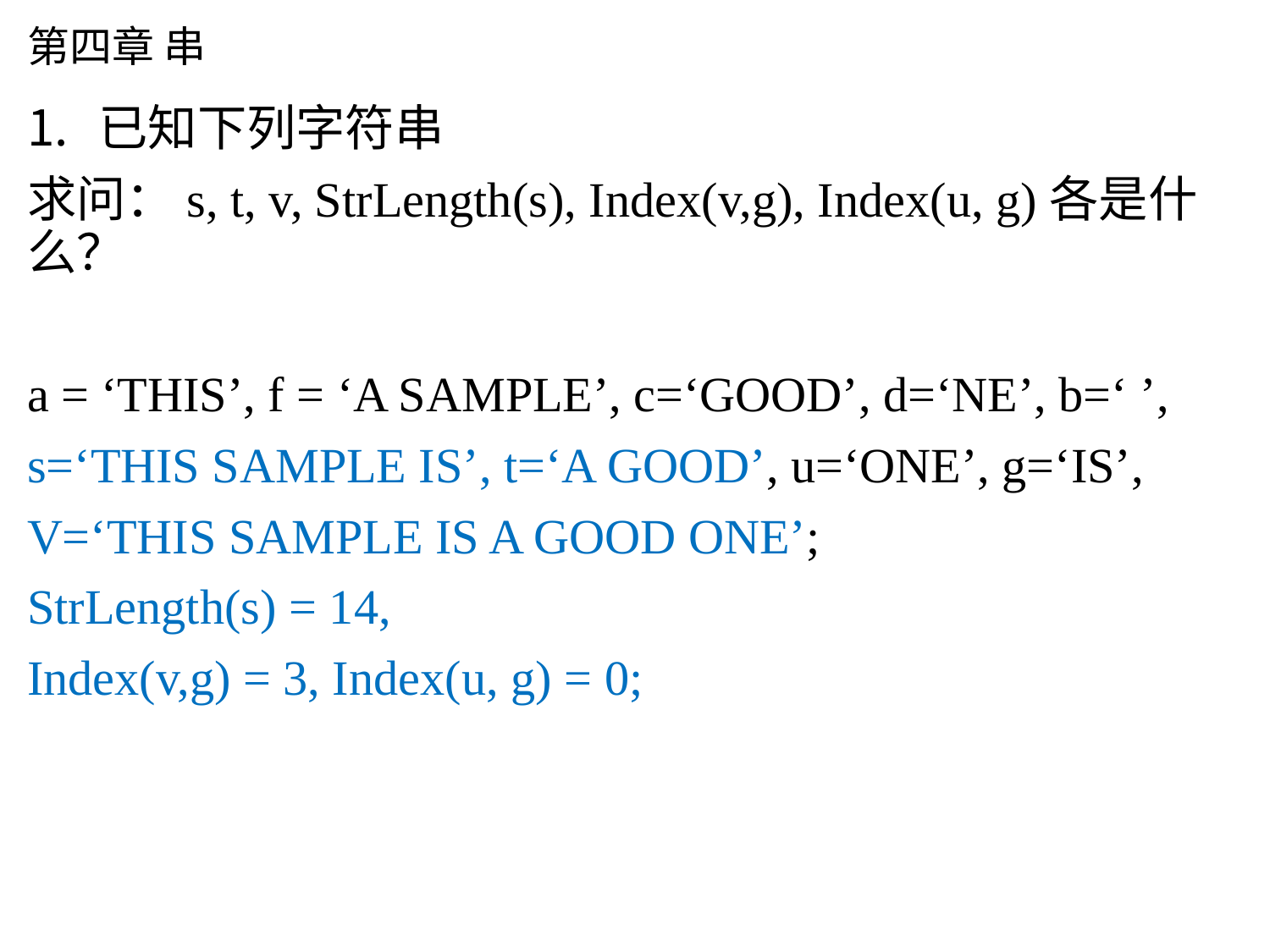

# 第四章 串
已知下列字符串
求问：s, t, v, StrLength(s), Index(v,g), Index(u, g)各是什么？

a = ‘THIS’, f = ‘A SAMPLE’, c=‘GOOD’, d=‘NE’, b=‘ ’,
s=‘THIS SAMPLE IS’, t=‘A GOOD’, u=‘ONE’, g=‘IS’,
V=‘THIS SAMPLE IS A GOOD ONE’;
StrLength(s) = 14,
Index(v,g) = 3, Index(u, g) = 0;